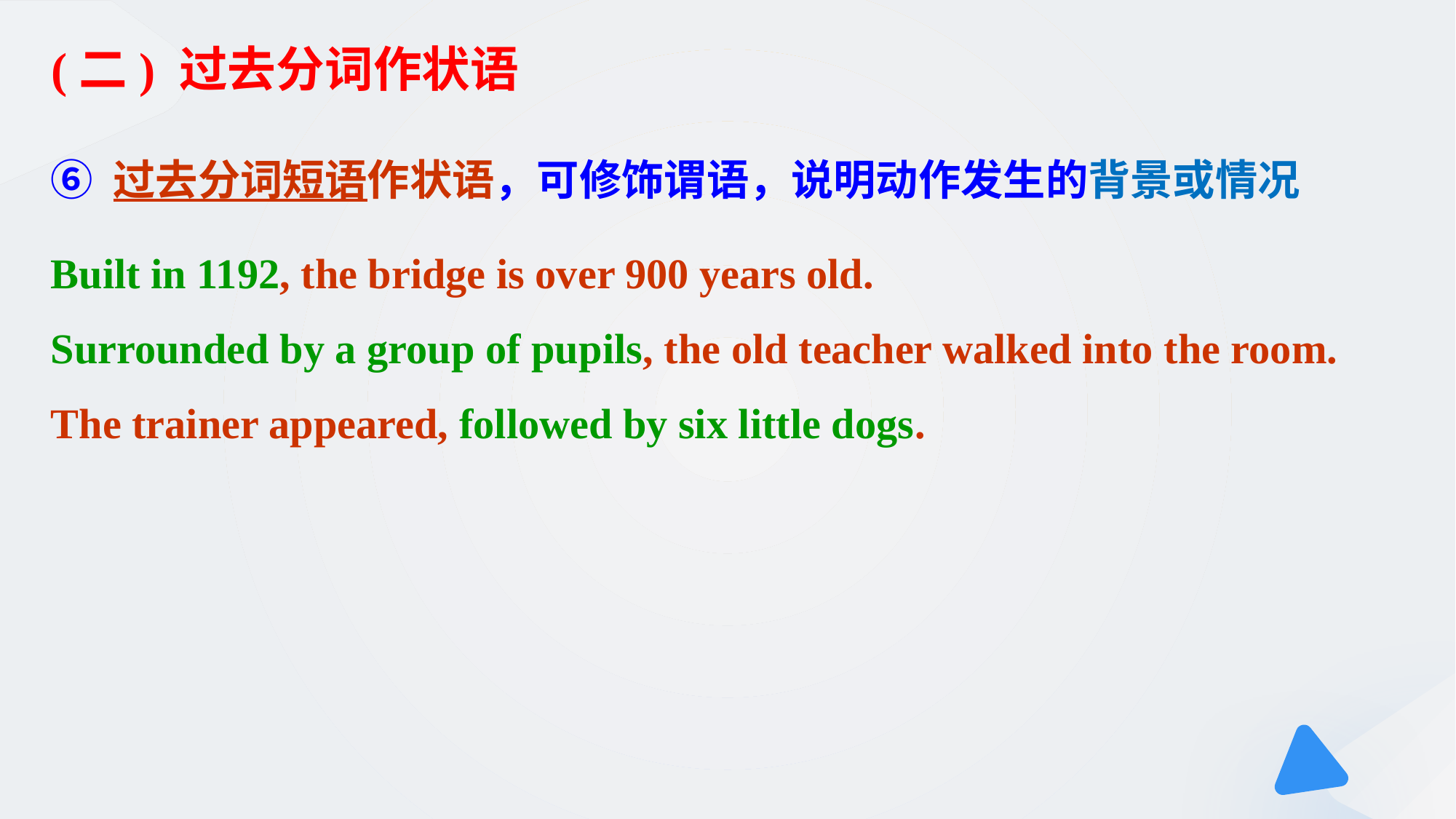

# (二) 过去分词作状语
⑥ 过去分词短语作状语，可修饰谓语，说明动作发生的背景或情况
Built in 1192, the bridge is over 900 years old.
Surrounded by a group of pupils, the old teacher walked into the room.
The trainer appeared, followed by six little dogs.